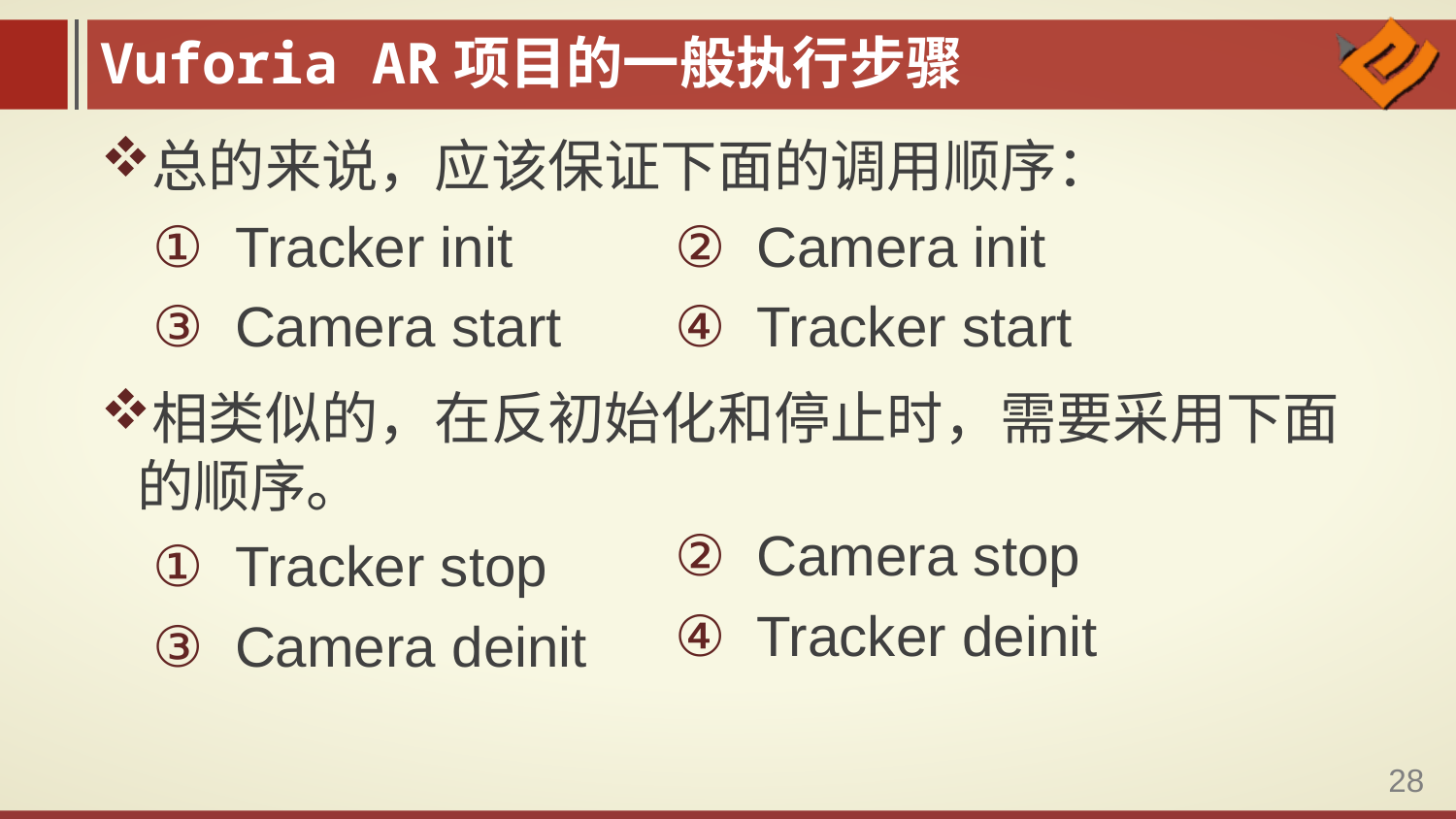

Vuforia AR项目的一般执行步骤
总的来说，应该保证下面的调用顺序：
Tracker init
Camera start
相类似的，在反初始化和停止时，需要采用下面的顺序。
Tracker stop
Camera deinit
Camera init
Tracker start
Camera stop
Tracker deinit